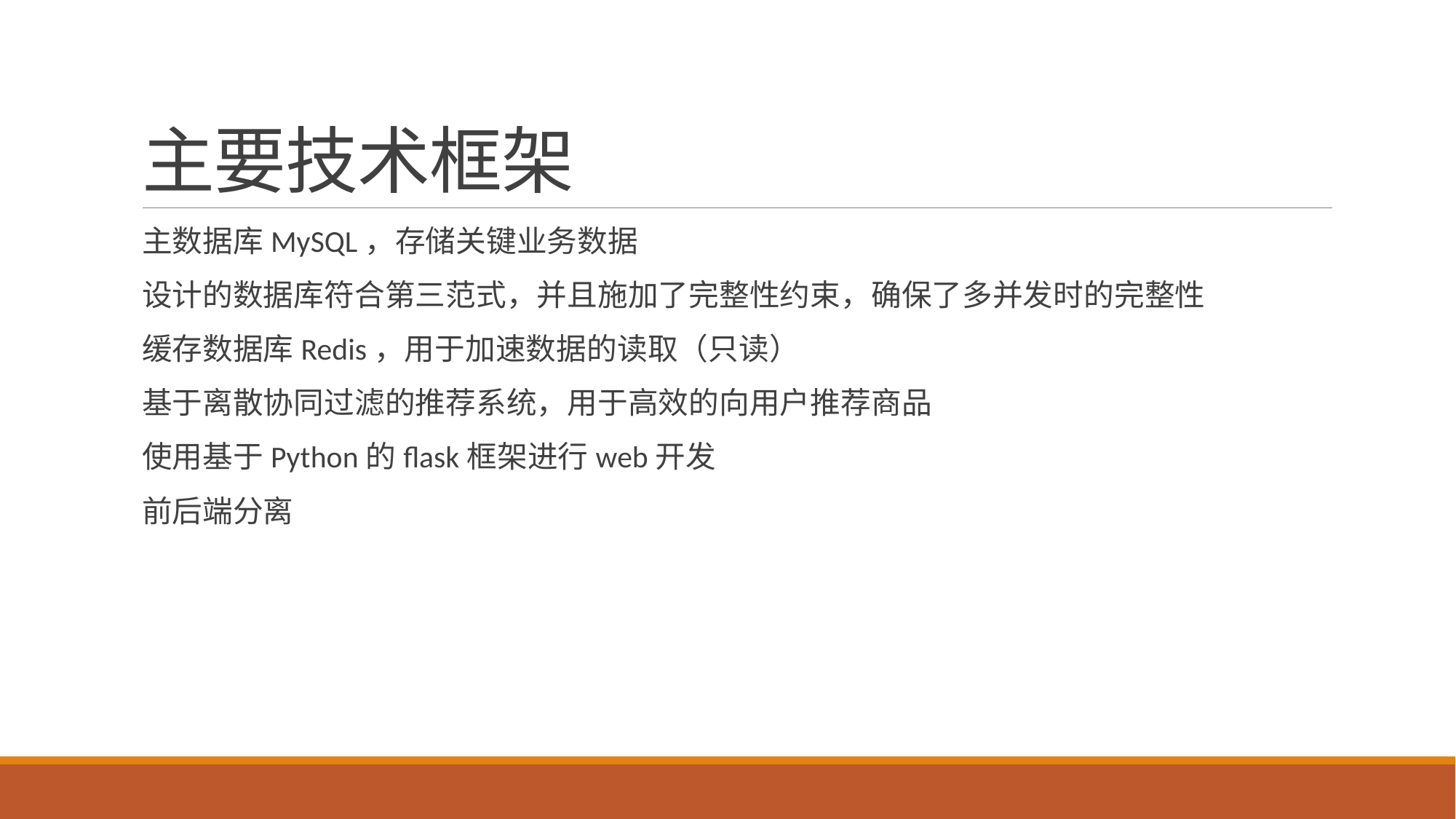

# 主要技术框架
主数据库MySQL，存储关键业务数据
设计的数据库符合第三范式，并且施加了完整性约束，确保了多并发时的完整性
缓存数据库Redis，用于加速数据的读取（只读）
基于离散协同过滤的推荐系统，用于高效的向用户推荐商品
使用基于Python的flask框架进行web开发
前后端分离